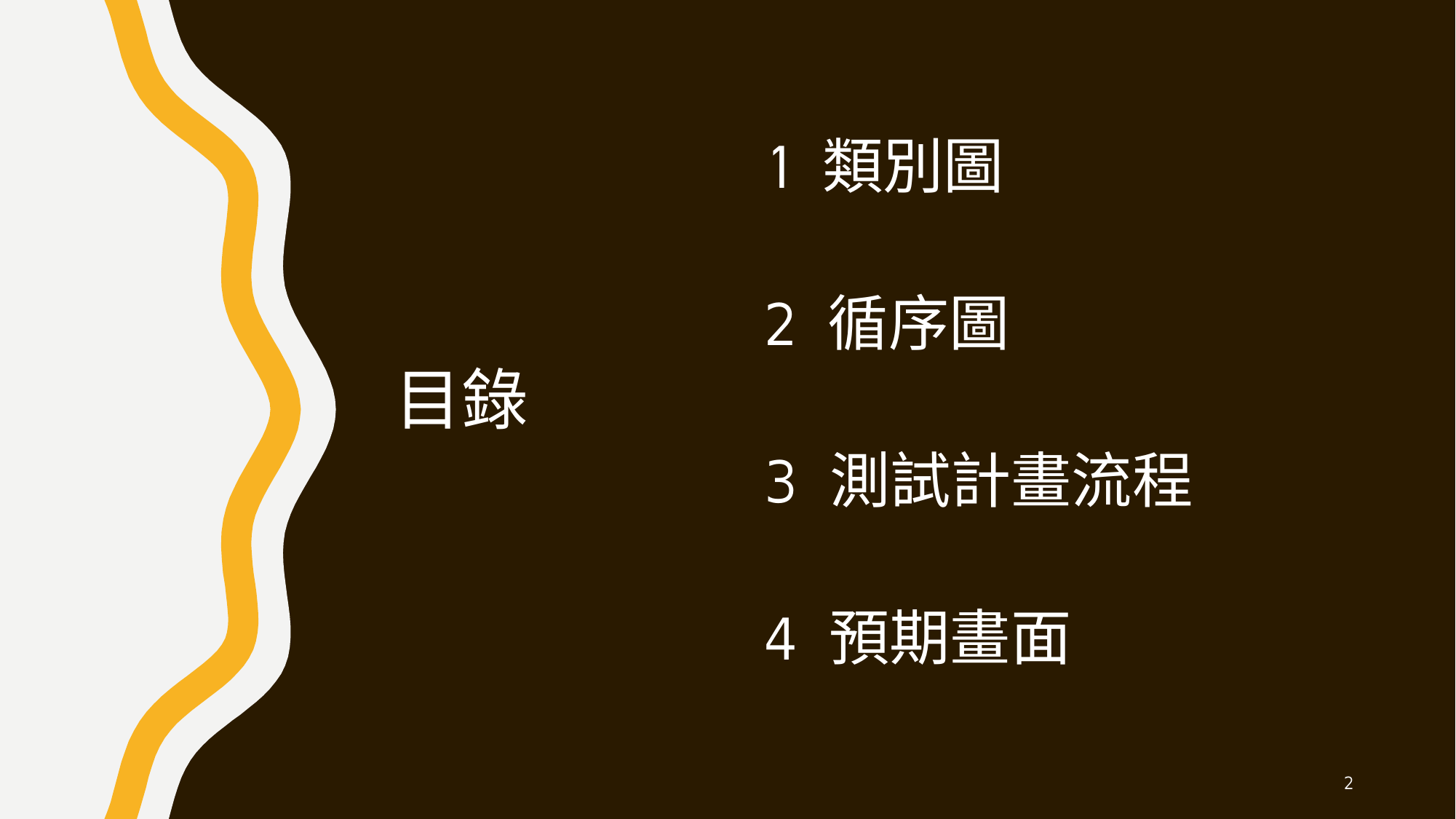

1 類別圖
2 循序圖
目錄
3 測試計畫流程
4 預期畫面
2